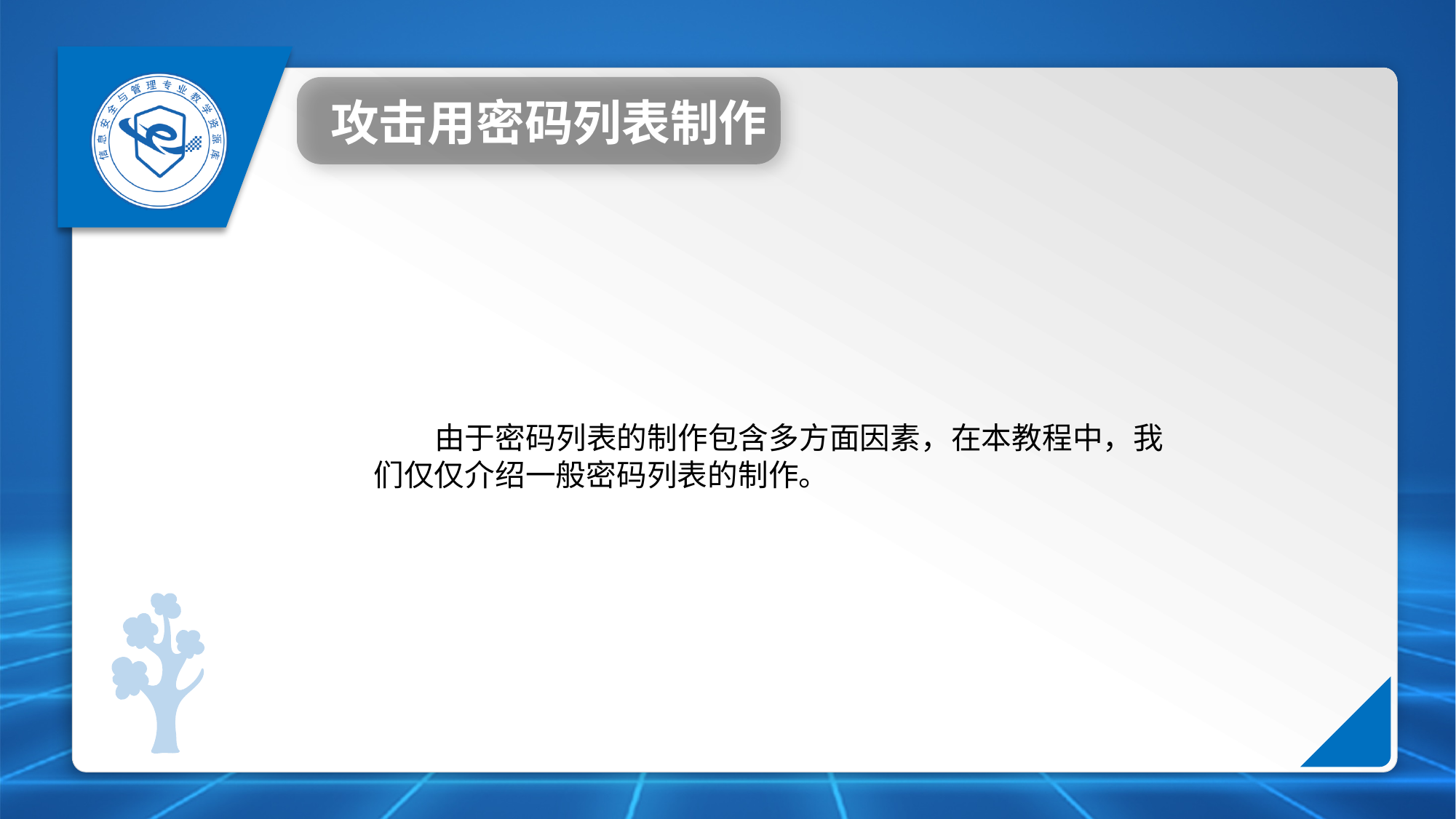

攻击用密码列表制作
        由于密码列表的制作包含多方面因素，在本教程中，我们仅仅介绍一般密码列表的制作。